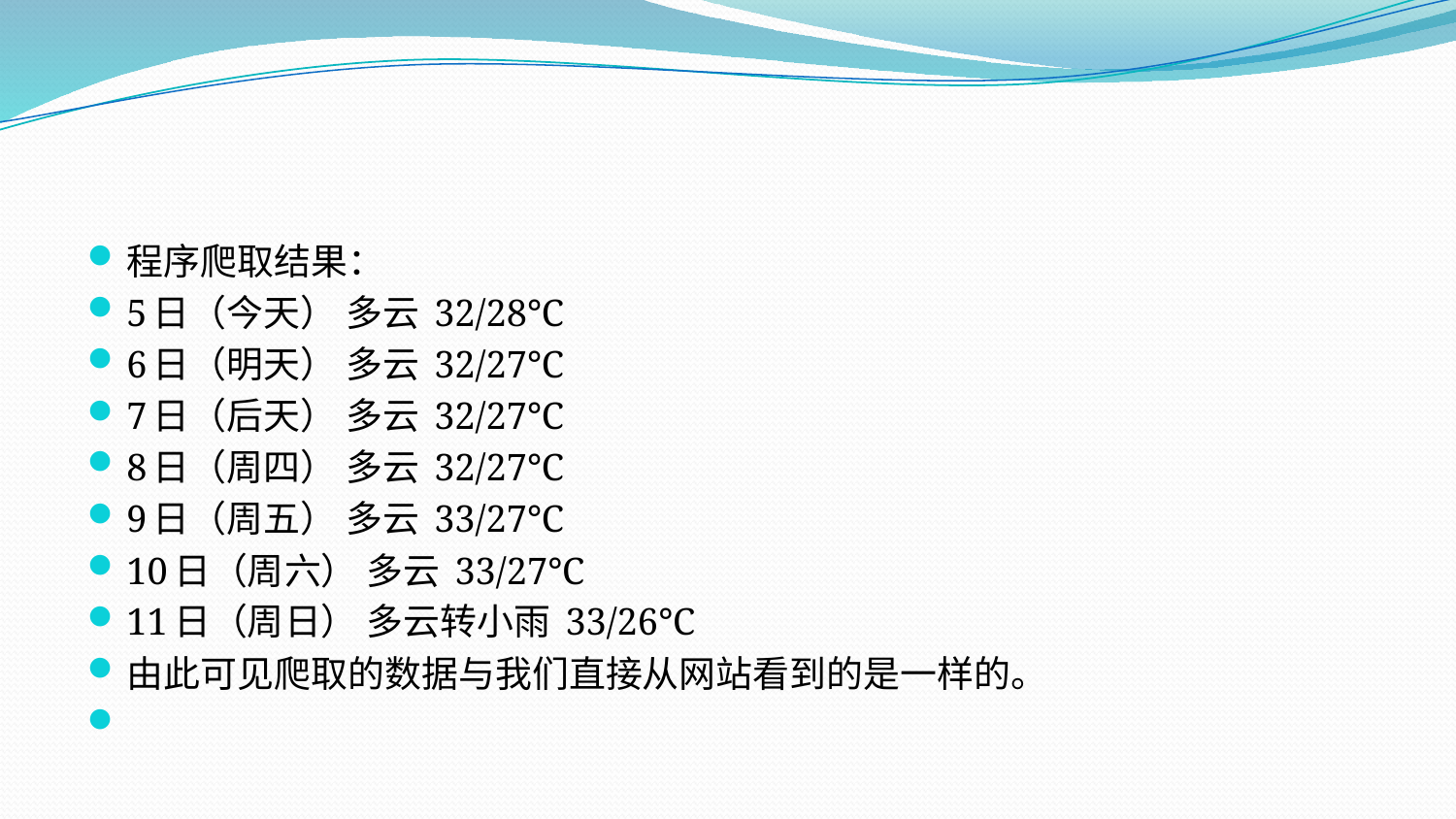

#
程序爬取结果：
5日（今天） 多云 32/28℃
6日（明天） 多云 32/27℃
7日（后天） 多云 32/27℃
8日（周四） 多云 32/27℃
9日（周五） 多云 33/27℃
10日（周六） 多云 33/27℃
11日（周日） 多云转小雨 33/26℃
由此可见爬取的数据与我们直接从网站看到的是一样的。